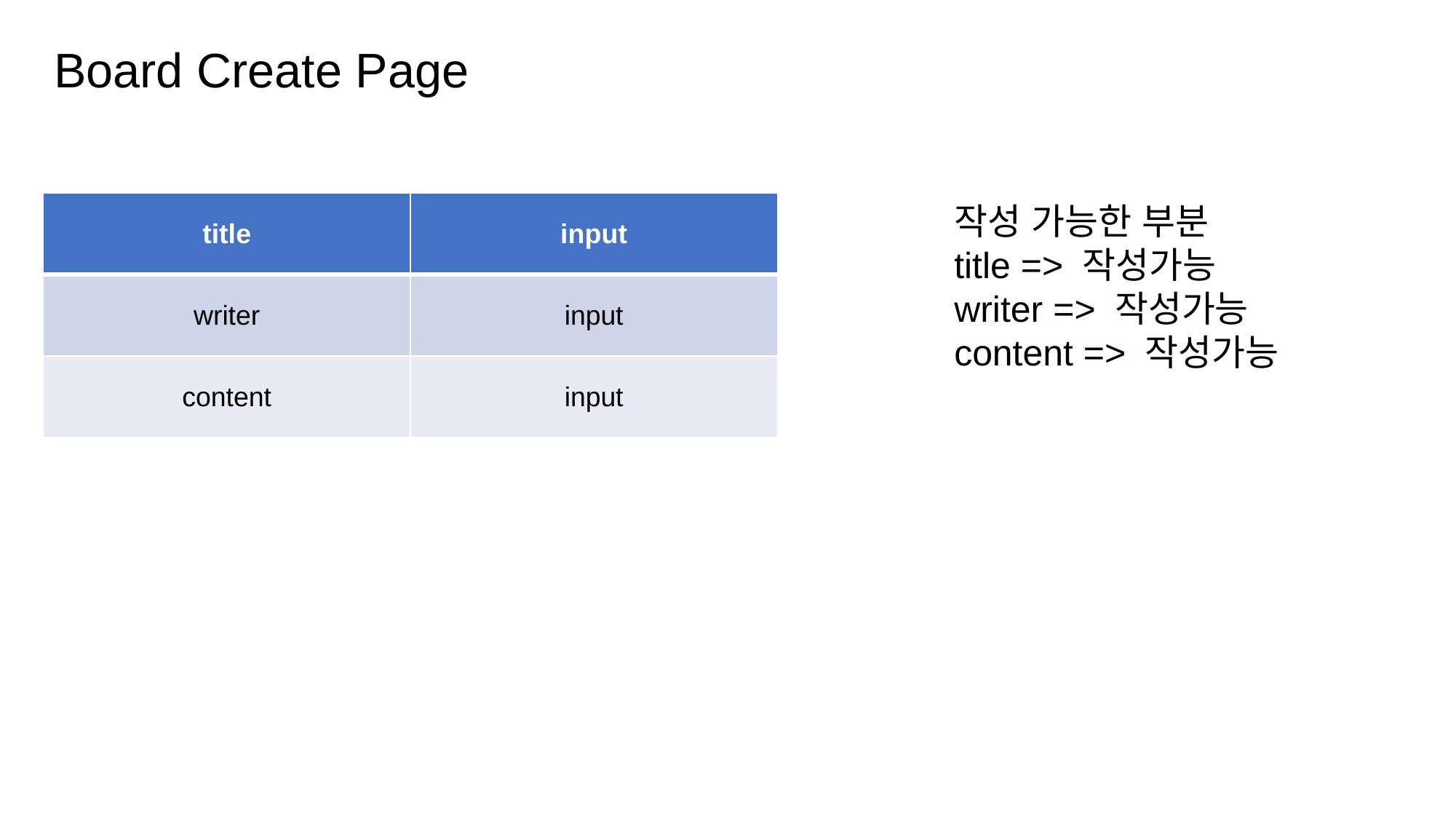

Board Create Page
| title | input |
| --- | --- |
| writer | input |
| content | input |
작성 가능한 부분
title => 작성가능
writer => 작성가능
content => 작성가능